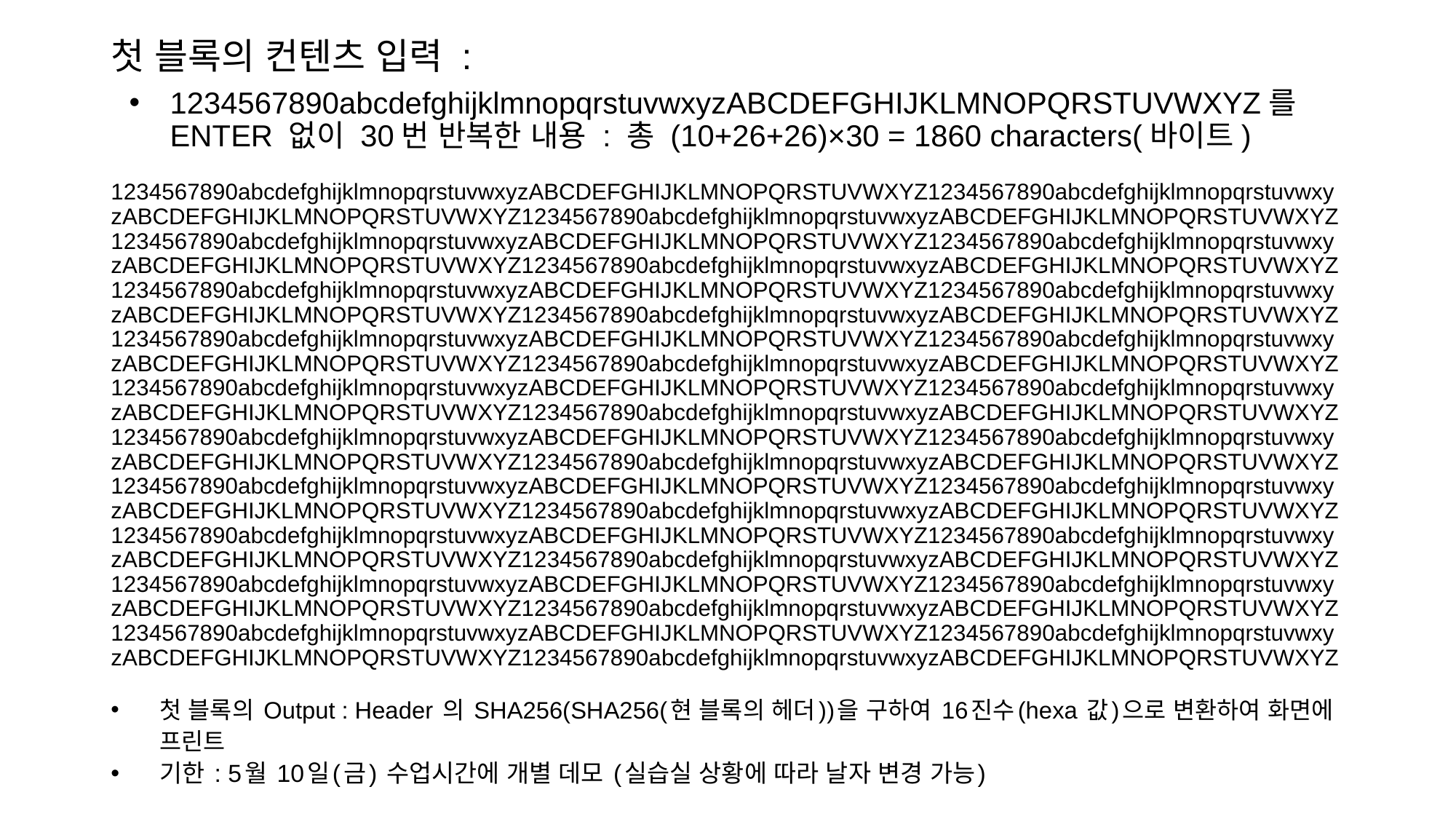

# 첫 블록의 컨텐츠 입력 :
1234567890abcdefghijklmnopqrstuvwxyzABCDEFGHIJKLMNOPQRSTUVWXYZ를 ENTER 없이 30번 반복한 내용 : 총 (10+26+26)×30 = 1860 characters(바이트)
1234567890abcdefghijklmnopqrstuvwxyzABCDEFGHIJKLMNOPQRSTUVWXYZ1234567890abcdefghijklmnopqrstuvwxyzABCDEFGHIJKLMNOPQRSTUVWXYZ1234567890abcdefghijklmnopqrstuvwxyzABCDEFGHIJKLMNOPQRSTUVWXYZ1234567890abcdefghijklmnopqrstuvwxyzABCDEFGHIJKLMNOPQRSTUVWXYZ1234567890abcdefghijklmnopqrstuvwxyzABCDEFGHIJKLMNOPQRSTUVWXYZ1234567890abcdefghijklmnopqrstuvwxyzABCDEFGHIJKLMNOPQRSTUVWXYZ1234567890abcdefghijklmnopqrstuvwxyzABCDEFGHIJKLMNOPQRSTUVWXYZ1234567890abcdefghijklmnopqrstuvwxyzABCDEFGHIJKLMNOPQRSTUVWXYZ1234567890abcdefghijklmnopqrstuvwxyzABCDEFGHIJKLMNOPQRSTUVWXYZ1234567890abcdefghijklmnopqrstuvwxyzABCDEFGHIJKLMNOPQRSTUVWXYZ1234567890abcdefghijklmnopqrstuvwxyzABCDEFGHIJKLMNOPQRSTUVWXYZ1234567890abcdefghijklmnopqrstuvwxyzABCDEFGHIJKLMNOPQRSTUVWXYZ1234567890abcdefghijklmnopqrstuvwxyzABCDEFGHIJKLMNOPQRSTUVWXYZ1234567890abcdefghijklmnopqrstuvwxyzABCDEFGHIJKLMNOPQRSTUVWXYZ1234567890abcdefghijklmnopqrstuvwxyzABCDEFGHIJKLMNOPQRSTUVWXYZ1234567890abcdefghijklmnopqrstuvwxyzABCDEFGHIJKLMNOPQRSTUVWXYZ1234567890abcdefghijklmnopqrstuvwxyzABCDEFGHIJKLMNOPQRSTUVWXYZ1234567890abcdefghijklmnopqrstuvwxyzABCDEFGHIJKLMNOPQRSTUVWXYZ1234567890abcdefghijklmnopqrstuvwxyzABCDEFGHIJKLMNOPQRSTUVWXYZ1234567890abcdefghijklmnopqrstuvwxyzABCDEFGHIJKLMNOPQRSTUVWXYZ1234567890abcdefghijklmnopqrstuvwxyzABCDEFGHIJKLMNOPQRSTUVWXYZ1234567890abcdefghijklmnopqrstuvwxyzABCDEFGHIJKLMNOPQRSTUVWXYZ1234567890abcdefghijklmnopqrstuvwxyzABCDEFGHIJKLMNOPQRSTUVWXYZ1234567890abcdefghijklmnopqrstuvwxyzABCDEFGHIJKLMNOPQRSTUVWXYZ1234567890abcdefghijklmnopqrstuvwxyzABCDEFGHIJKLMNOPQRSTUVWXYZ1234567890abcdefghijklmnopqrstuvwxyzABCDEFGHIJKLMNOPQRSTUVWXYZ1234567890abcdefghijklmnopqrstuvwxyzABCDEFGHIJKLMNOPQRSTUVWXYZ1234567890abcdefghijklmnopqrstuvwxyzABCDEFGHIJKLMNOPQRSTUVWXYZ1234567890abcdefghijklmnopqrstuvwxyzABCDEFGHIJKLMNOPQRSTUVWXYZ1234567890abcdefghijklmnopqrstuvwxyzABCDEFGHIJKLMNOPQRSTUVWXYZ
첫 블록의 Output : Header 의 SHA256(SHA256(현 블록의 헤더))을 구하여 16진수(hexa 값)으로 변환하여 화면에 프린트
기한 : 5월 10일(금) 수업시간에 개별 데모 (실습실 상황에 따라 날자 변경 가능)